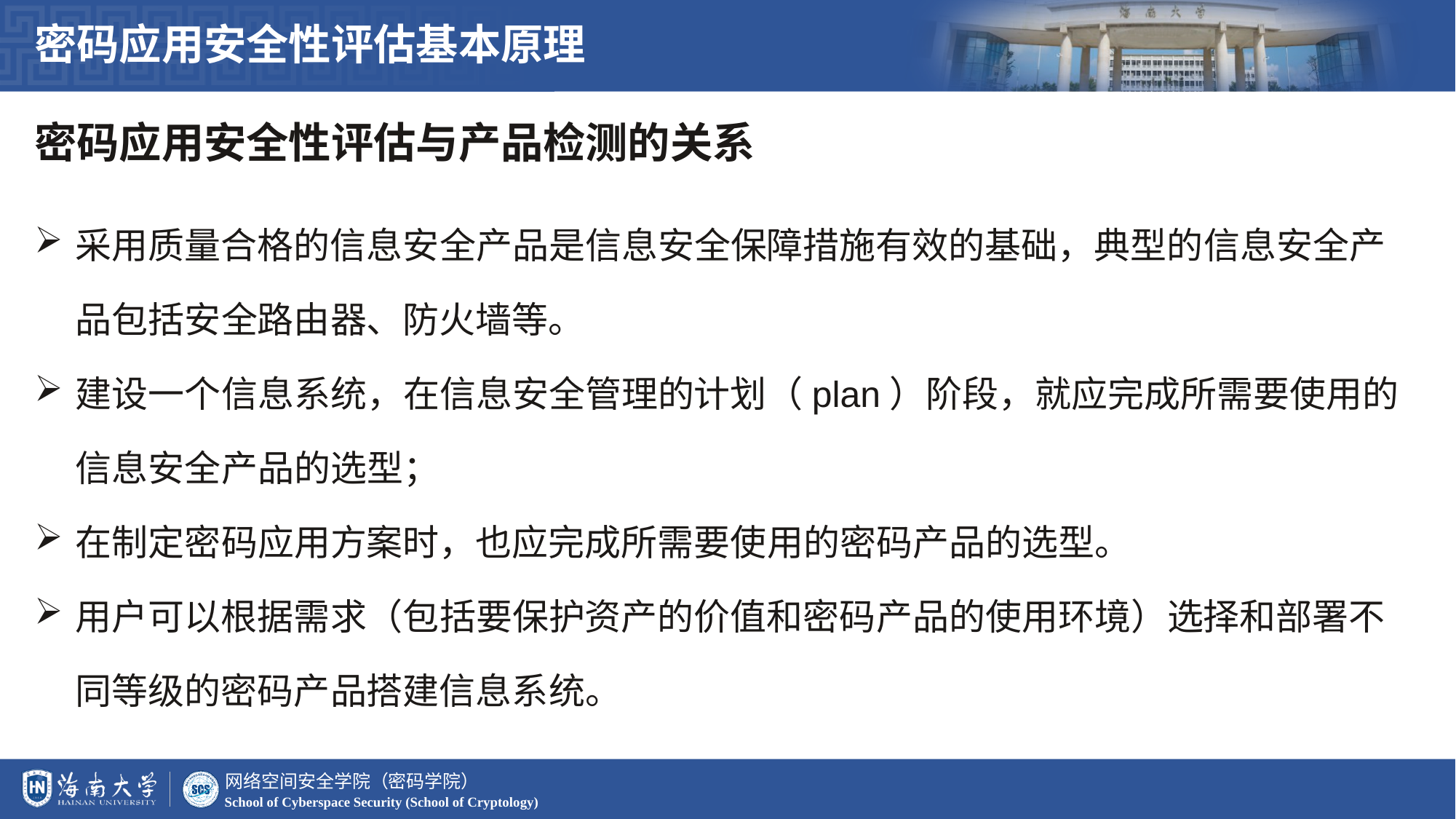

密码应用安全性评估基本原理
密码应用安全性评估与产品检测的关系
采用质量合格的信息安全产品是信息安全保障措施有效的基础，典型的信息安全产品包括安全路由器、防火墙等。
建设一个信息系统，在信息安全管理的计划（plan）阶段，就应完成所需要使用的信息安全产品的选型；
在制定密码应用方案时，也应完成所需要使用的密码产品的选型。
用户可以根据需求（包括要保护资产的价值和密码产品的使用环境）选择和部署不同等级的密码产品搭建信息系统。
36